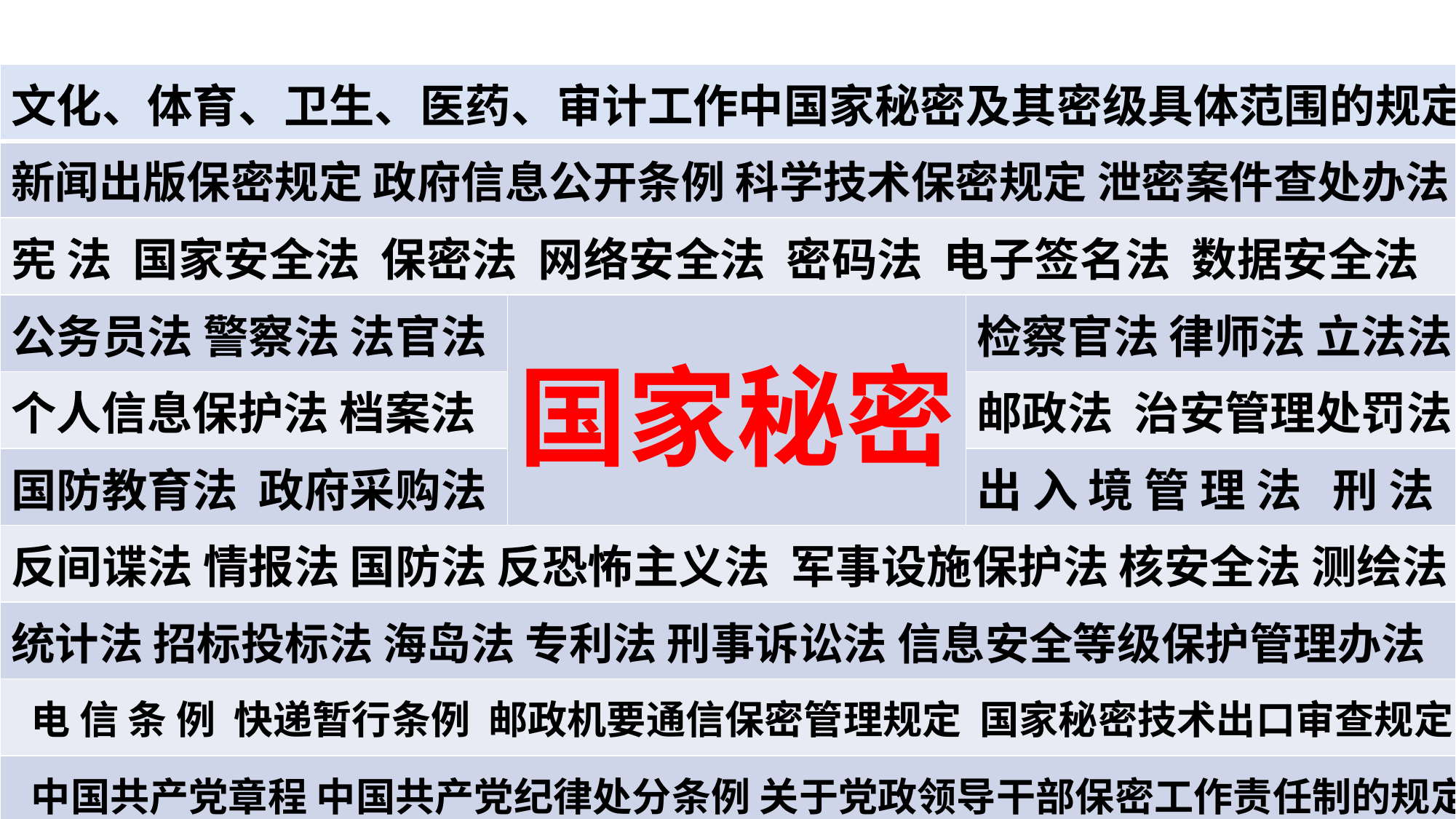

| 文化、体育、卫生、医药、审计工作中国家秘密及其密级具体范围的规定 |  |  |
| --- | --- | --- |
| 新闻出版保密规定 政府信息公开条例 科学技术保密规定 泄密案件查处办法 |  |  |
| 宪 法 国家安全法 保密法 网络安全法 密码法 电子签名法 数据安全法 |  |  |
| 公务员法 警察法 法官法 | 国家秘密 | 检察官法 律师法 立法法 |
| 个人信息保护法 档案法 |  | 邮政法 治安管理处罚法 |
| 国防教育法 政府采购法 |  | 出 入 境 管 理 法 刑 法 |
| 反间谍法 情报法 国防法 反恐怖主义法 军事设施保护法 核安全法 测绘法 |  |  |
| 统计法 招标投标法 海岛法 专利法 刑事诉讼法 信息安全等级保护管理办法 |  |  |
| 电 信 条 例 快递暂行条例 邮政机要通信保密管理规定 国家秘密技术出口审查规定 |  |  |
| 中国共产党章程 中国共产党纪律处分条例 关于党政领导干部保密工作责任制的规定 |  |  |